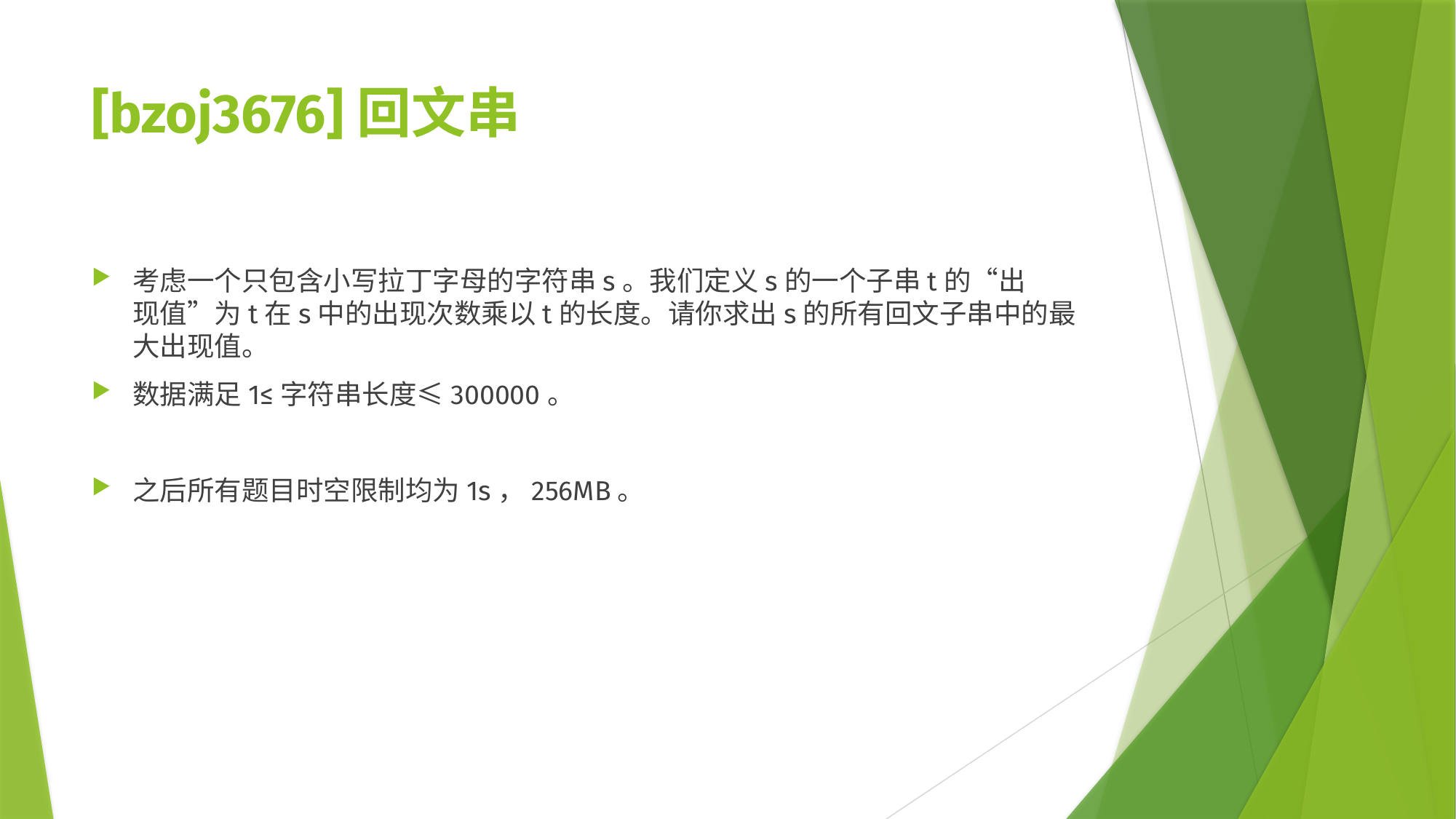

# [bzoj3676]回文串
考虑一个只包含小写拉丁字母的字符串s。我们定义s的一个子串t的“出 
现值”为t在s中的出现次数乘以t的长度。请你求出s的所有回文子串中的最 
大出现值。
数据满足1≤字符串长度≤300000。

之后所有题目时空限制均为1s，256MB。